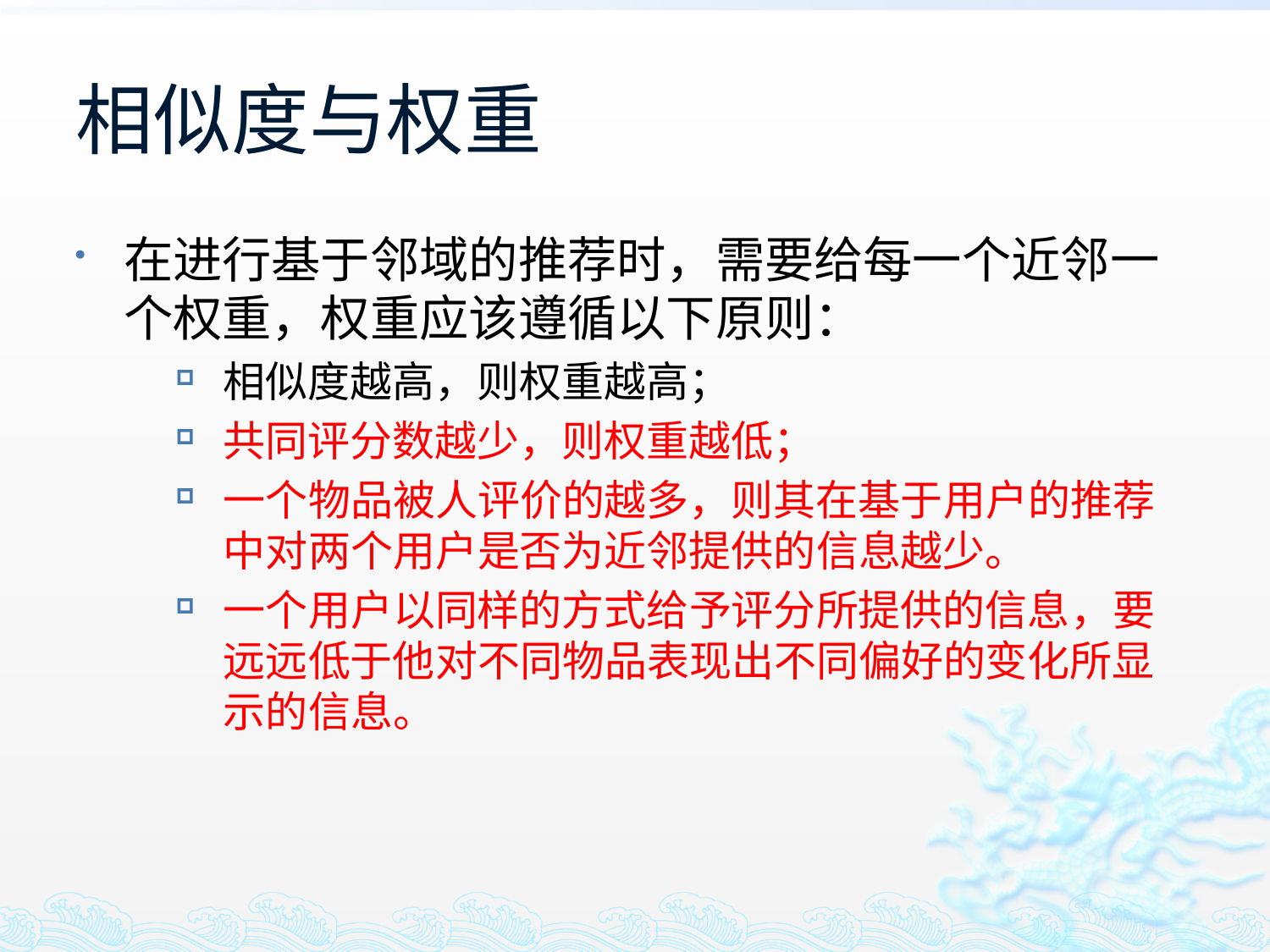

# 相似度与权重
在进行基于邻域的推荐时，需要给每一个近邻一个权重，权重应该遵循以下原则：
相似度越高，则权重越高；
共同评分数越少，则权重越低；
一个物品被人评价的越多，则其在基于用户的推荐中对两个用户是否为近邻提供的信息越少。
一个用户以同样的方式给予评分所提供的信息，要远远低于他对不同物品表现出不同偏好的变化所显示的信息。